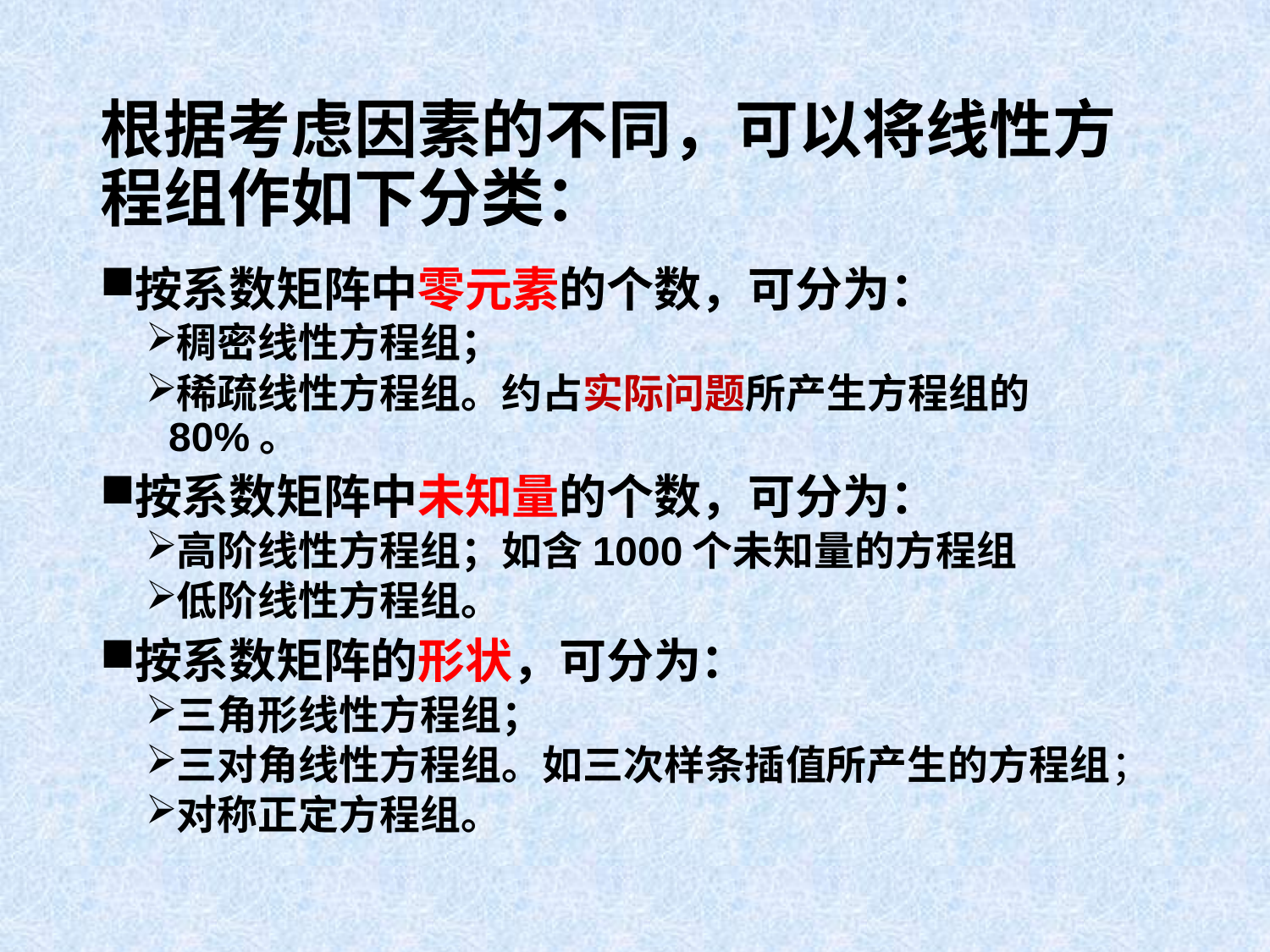

# 根据考虑因素的不同，可以将线性方程组作如下分类：
按系数矩阵中零元素的个数，可分为：
稠密线性方程组；
稀疏线性方程组。约占实际问题所产生方程组的80%。
按系数矩阵中未知量的个数，可分为：
高阶线性方程组；如含1000个未知量的方程组
低阶线性方程组。
按系数矩阵的形状，可分为：
三角形线性方程组；
三对角线性方程组。如三次样条插值所产生的方程组；
对称正定方程组。